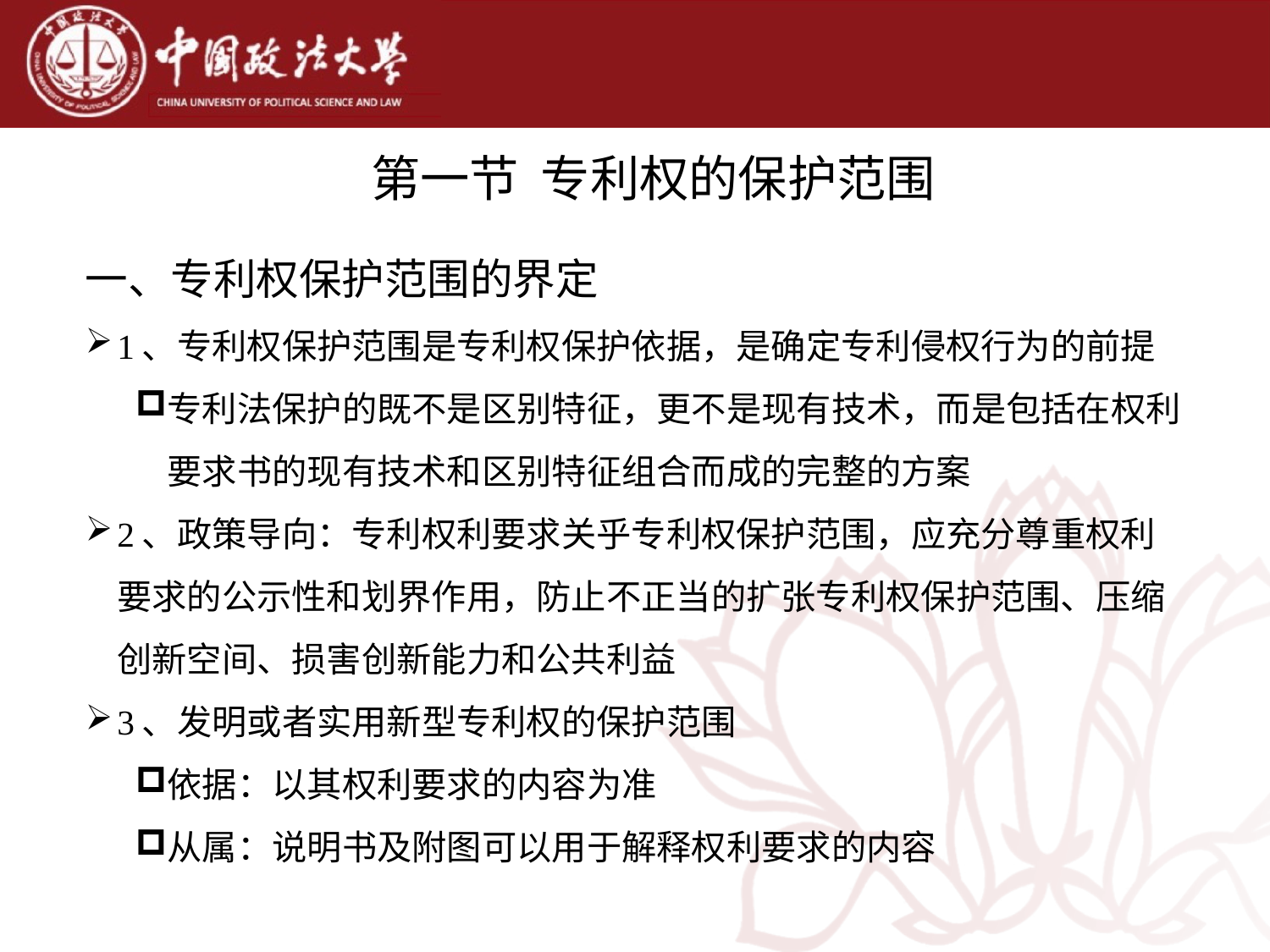

第一节  专利权的保护范围
一、专利权保护范围的界定
1、专利权保护范围是专利权保护依据，是确定专利侵权行为的前提
专利法保护的既不是区别特征，更不是现有技术，而是包括在权利要求书的现有技术和区别特征组合而成的完整的方案
2、政策导向：专利权利要求关乎专利权保护范围，应充分尊重权利要求的公示性和划界作用，防止不正当的扩张专利权保护范围、压缩创新空间、损害创新能力和公共利益
3、发明或者实用新型专利权的保护范围
依据：以其权利要求的内容为准
从属：说明书及附图可以用于解释权利要求的内容